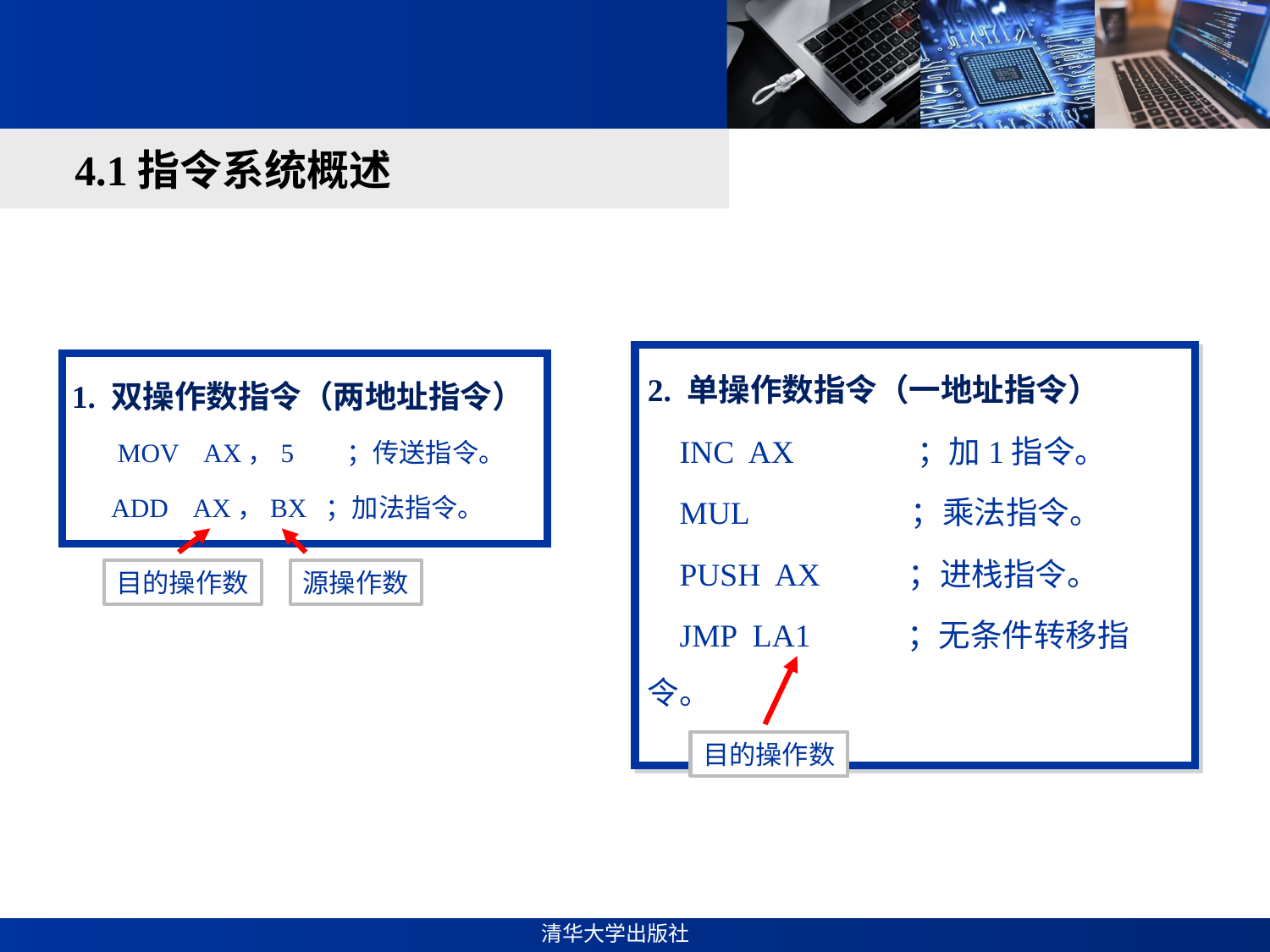

#
4.1指令系统概述
2. 单操作数指令（一地址指令）
    INC  AX	 ；加1指令。
    MUL	                ；乘法指令。
    PUSH  AX          ；进栈指令。
    JMP  LA1           ；无条件转移指令。

1. 双操作数指令（两地址指令）
       MOV    AX，5       ；传送指令。
      ADD    AX，BX	；加法指令。

目的操作数
源操作数

目的操作数